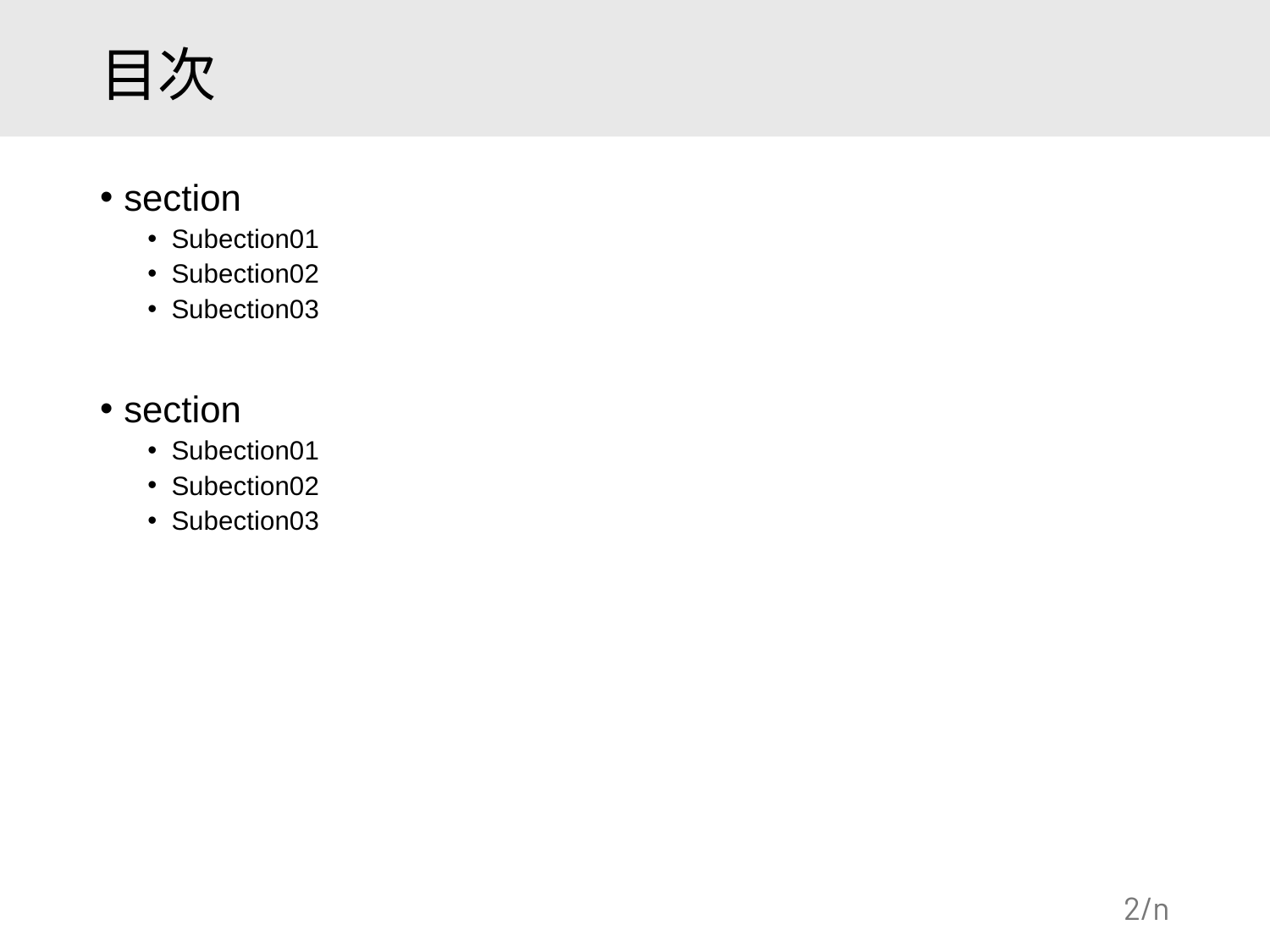

# 目次
section
Subection01
Subection02
Subection03

section
Subection01
Subection02
Subection03

2/n